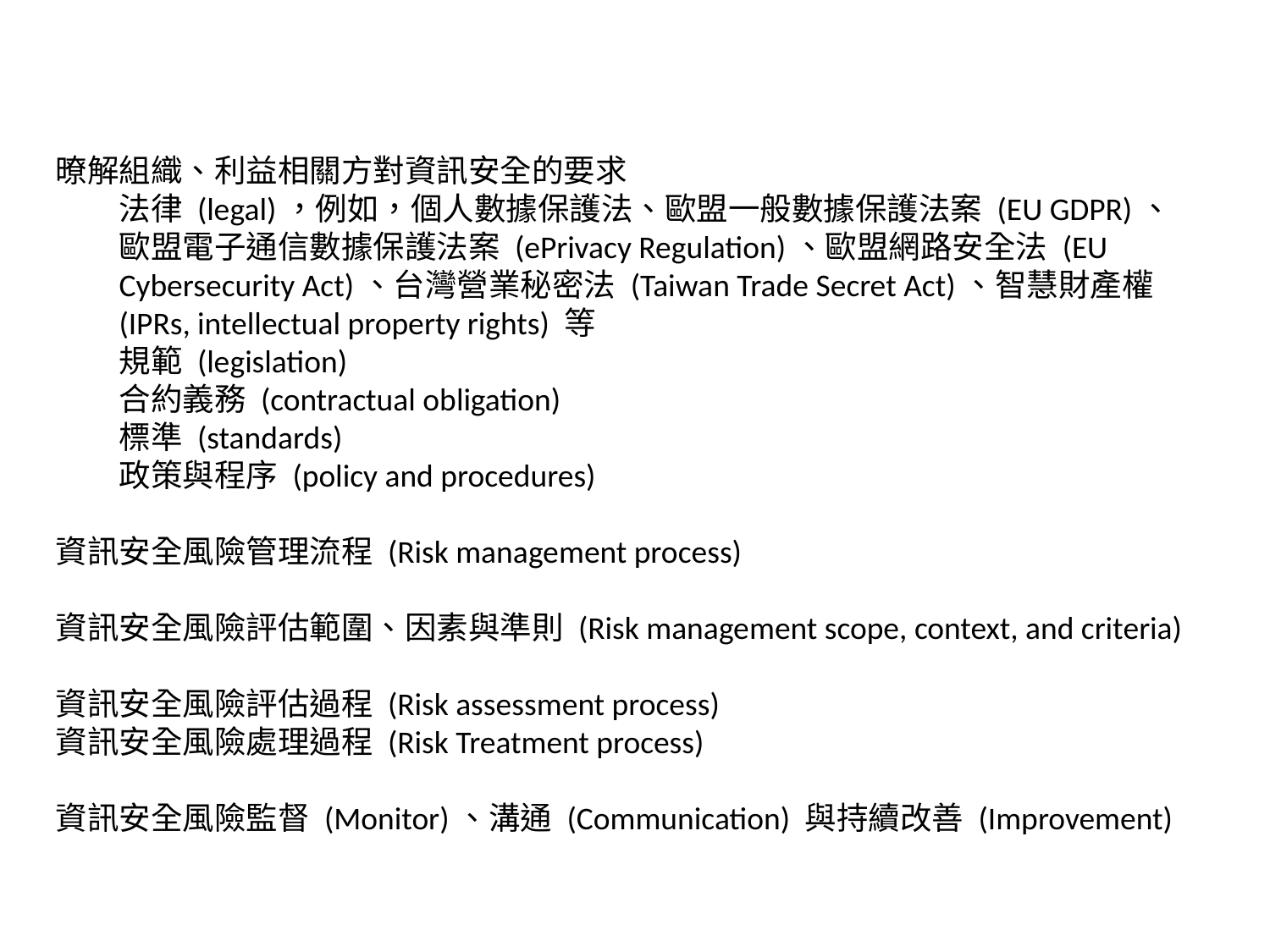

暸解組織、利益相關方對資訊安全的要求
法律 (legal)，例如，個人數據保護法、歐盟一般數據保護法案 (EU GDPR)、歐盟電子通信數據保護法案 (ePrivacy Regulation)、歐盟網路安全法 (EU Cybersecurity Act)、台灣營業秘密法 (Taiwan Trade Secret Act)、智慧財產權 (IPRs, intellectual property rights) 等
規範 (legislation)
合約義務 (contractual obligation)
標準 (standards)
政策與程序 (policy and procedures)

資訊安全風險管理流程 (Risk management process)

資訊安全風險評估範圍、因素與準則 (Risk management scope, context, and criteria)

資訊安全風險評估過程 (Risk assessment process)
資訊安全風險處理過程 (Risk Treatment process)

資訊安全風險監督 (Monitor)、溝通 (Communication) 與持續改善 (Improvement)